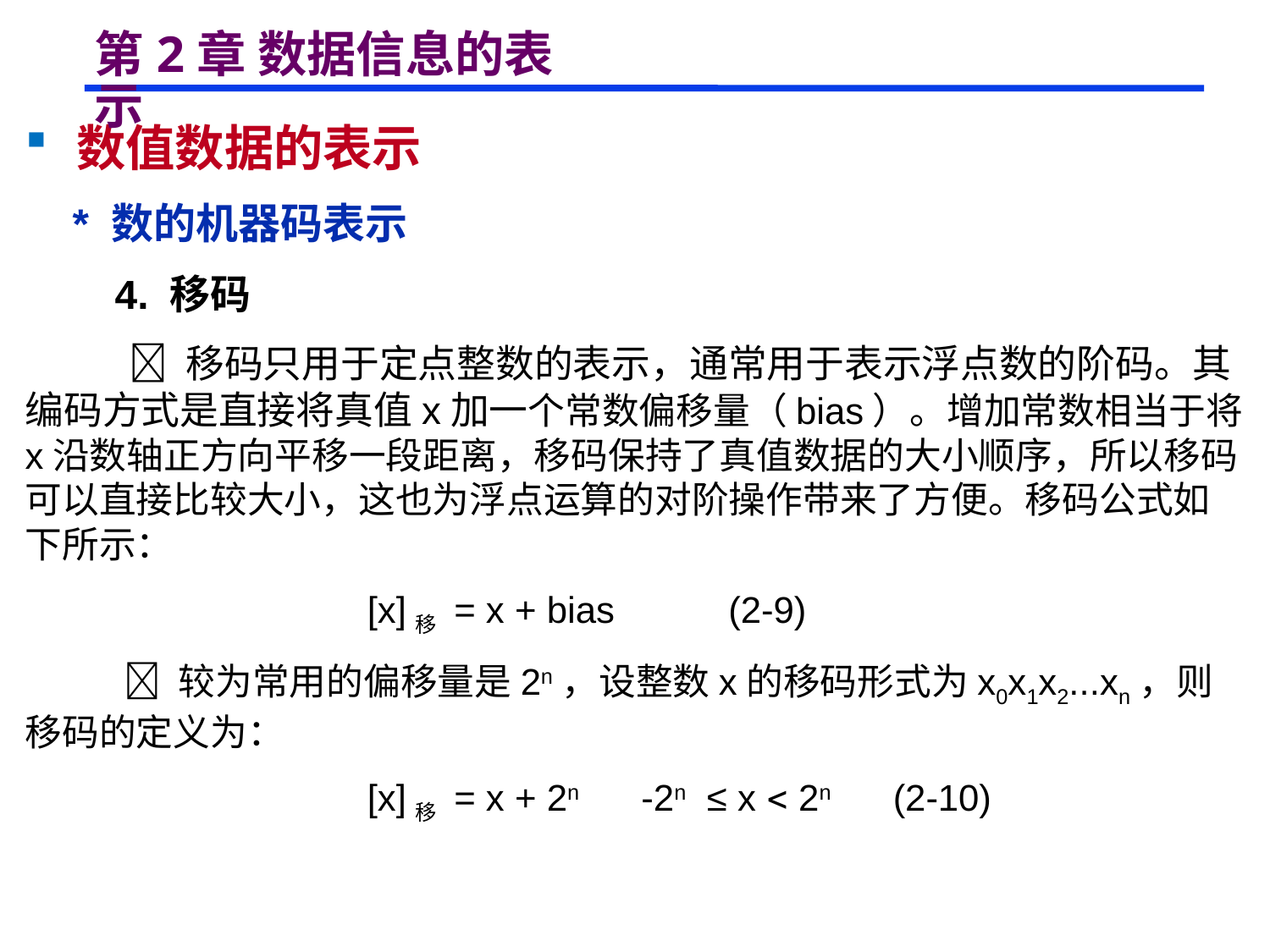

# 第2章 数据信息的表示
 数值数据的表示
    * 数的机器码表示
        4. 移码
            • 移码只用于定点整数的表示，通常用于表示浮点数的阶码。其编码方式是直接将真值x加一个常数偏移量（bias）。增加常数相当于将x沿数轴正方向平移一段距离，移码保持了真值数据的大小顺序，所以移码可以直接比较大小，这也为浮点运算的对阶操作带来了方便。移码公式如下所示：
                                 [x]移 = x + bias           (2-9)
            • 较为常用的偏移量是2n，设整数x的移码形式为x0x1x2...xn，则移码的定义为：
                                 [x]移 = x + 2n      -2n  ≤ x < 2n      (2-10)